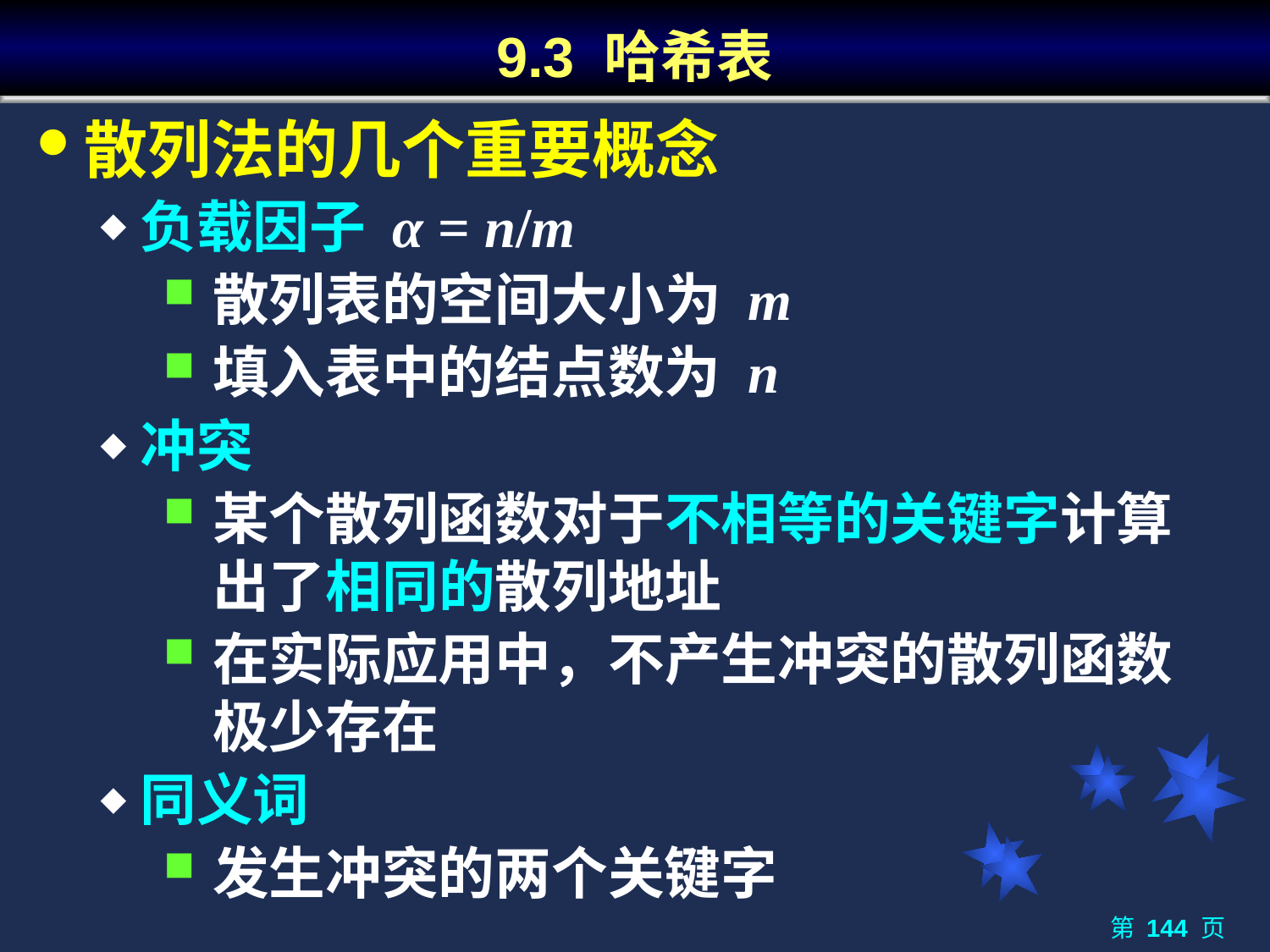

# 9.3 哈希表
散列法的几个重要概念
负载因子 α = n/m
散列表的空间大小为 m
填入表中的结点数为 n
冲突
某个散列函数对于不相等的关键字计算出了相同的散列地址
在实际应用中，不产生冲突的散列函数极少存在
同义词
发生冲突的两个关键字
第 144 页